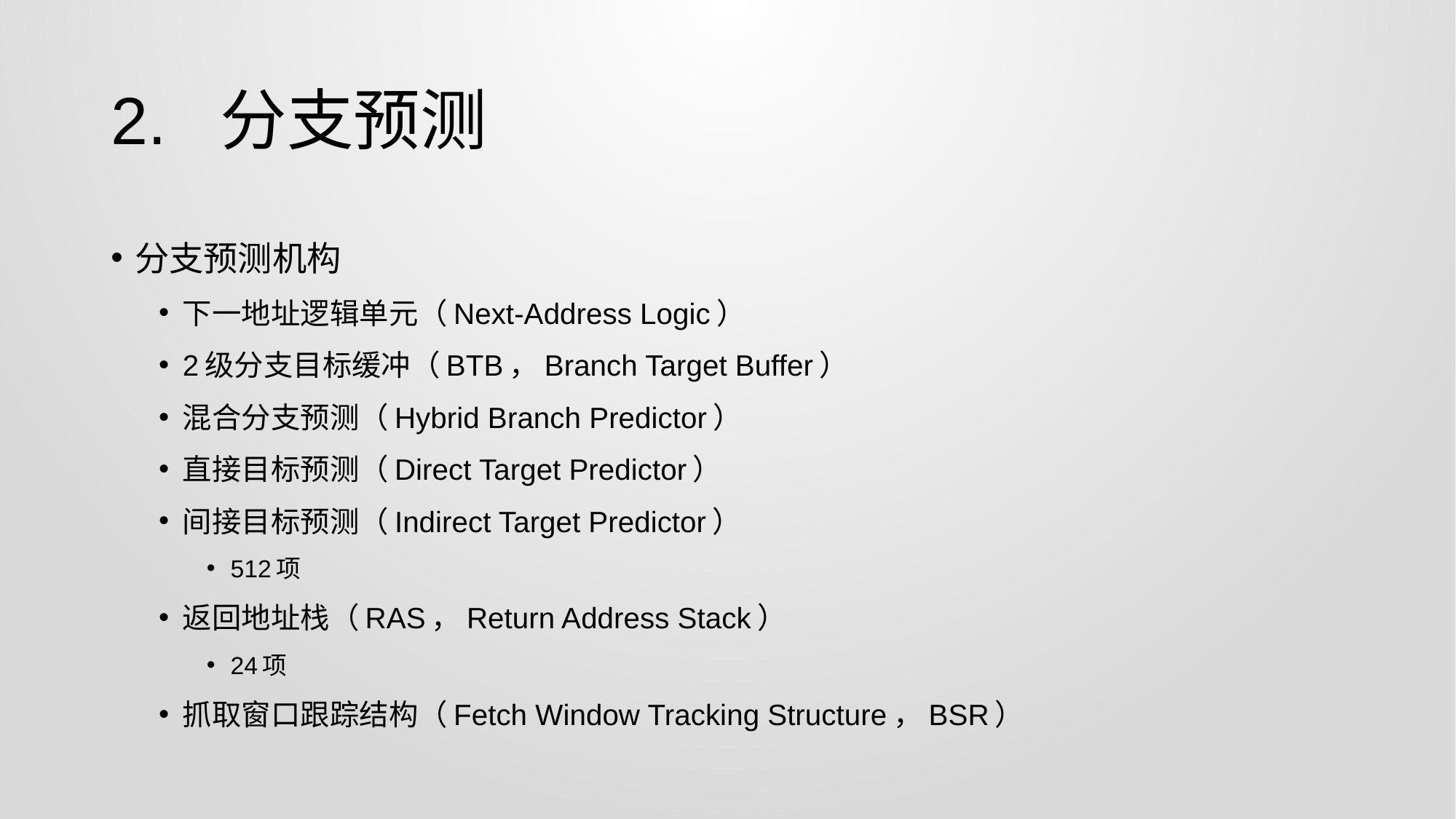

# 2.	分支预测
分支预测机构
下一地址逻辑单元（Next-Address Logic）
2级分支目标缓冲（BTB，Branch Target Buffer）
混合分支预测（Hybrid Branch Predictor）
直接目标预测（Direct Target Predictor）
间接目标预测（Indirect Target Predictor）
512项
返回地址栈（RAS，Return Address Stack）
24项
抓取窗口跟踪结构（Fetch Window Tracking Structure，BSR）